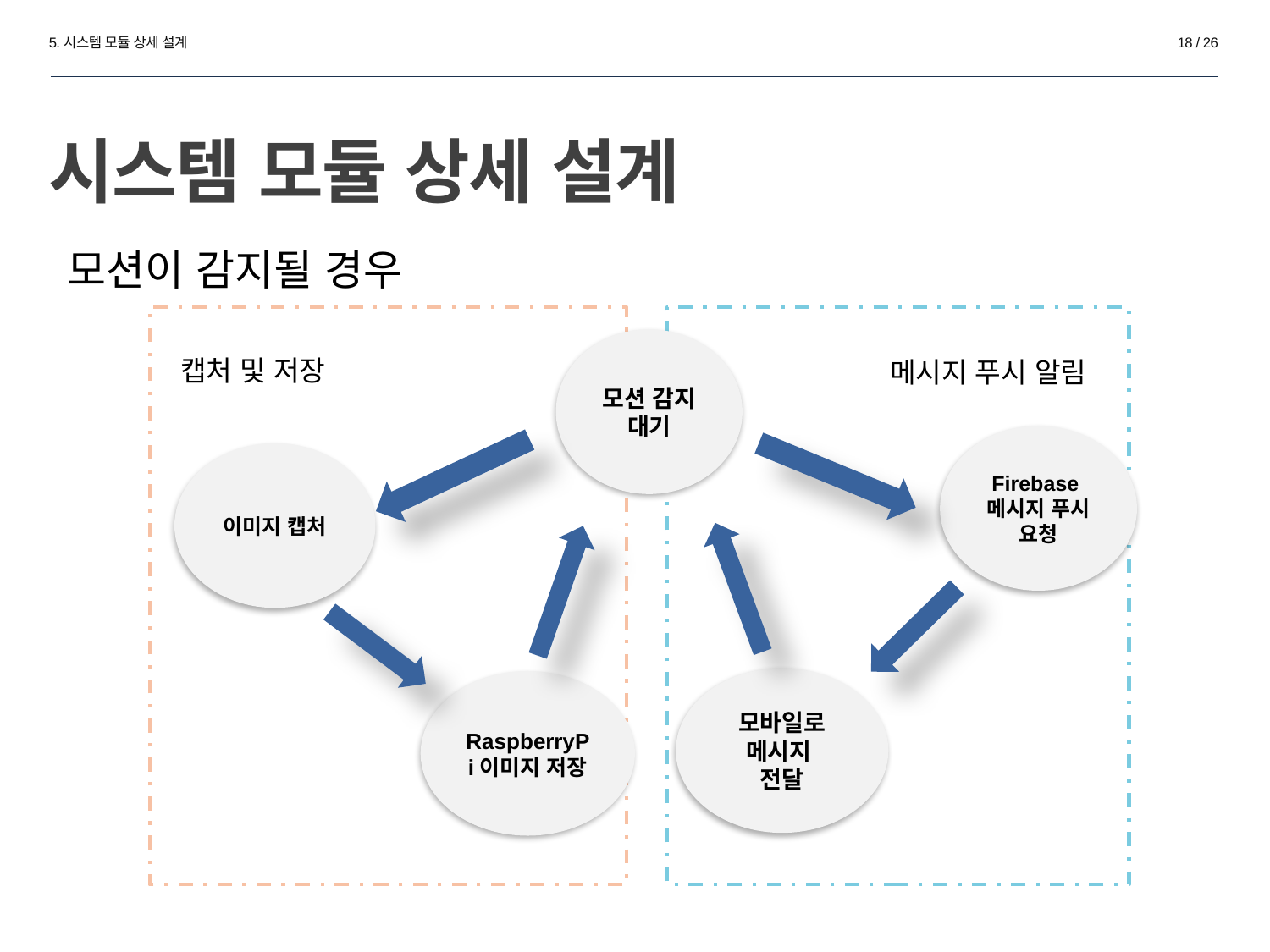

5.시스템 모듈 상세 설계
18 / 26
시스템 모듈 상세 설계
# 모션이 감지될 경우

모션 감지 대기
캡처 및 저장
메시지 푸시 알림
Firebase
메시지 푸시 요청
이미지 캡처

모바일로 메시지
전달
RaspberryPi이미지 저장